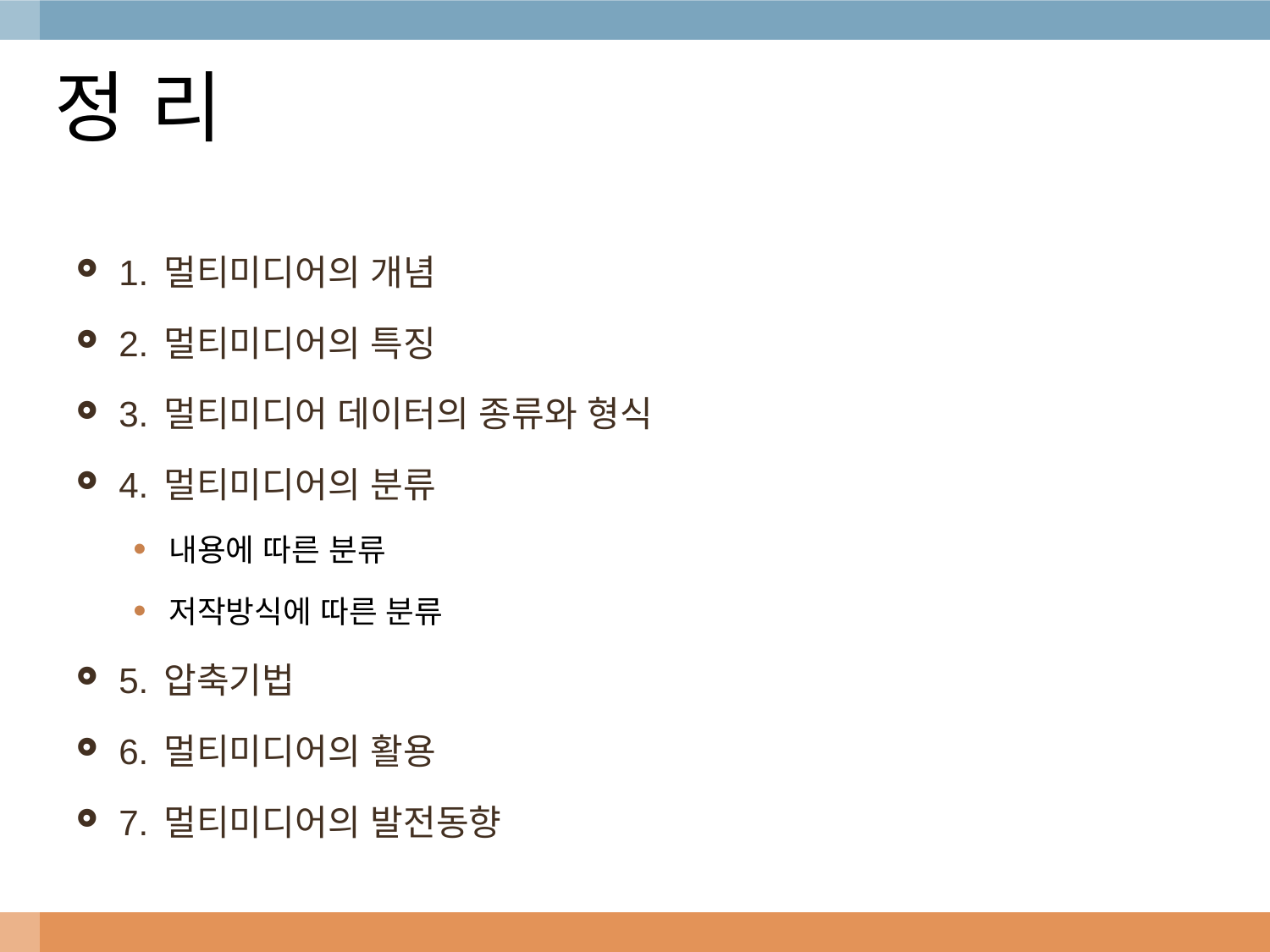

# 정 리
1. 멀티미디어의 개념
2. 멀티미디어의 특징
3. 멀티미디어 데이터의 종류와 형식
4. 멀티미디어의 분류
내용에 따른 분류
저작방식에 따른 분류
5. 압축기법
6. 멀티미디어의 활용
7. 멀티미디어의 발전동향